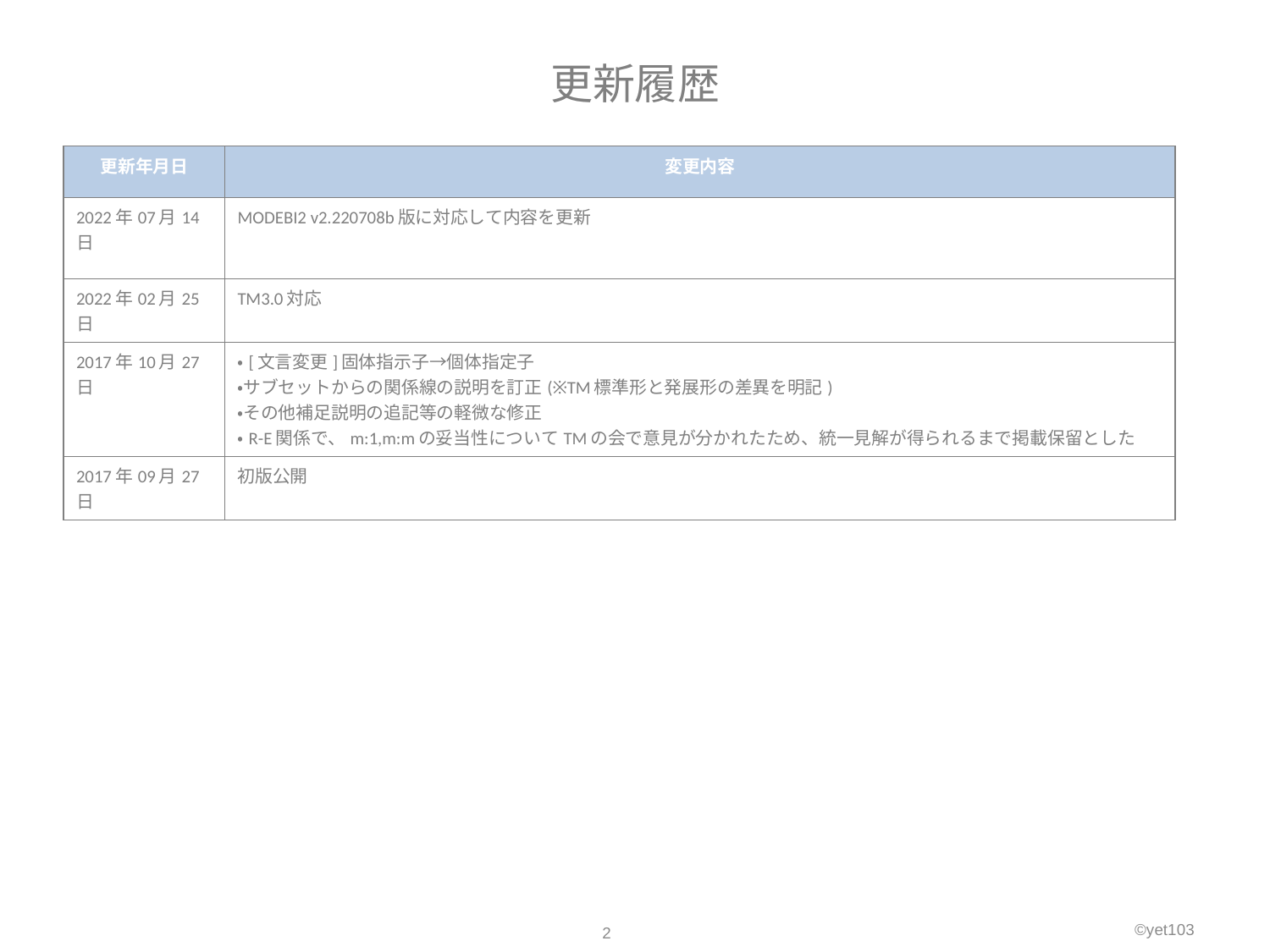

# 更新履歴
| 更新年月日 | 変更内容 |
| --- | --- |
| 2022年07月14日 | MODEBI2 v2.220708b版に対応して内容を更新 |
| 2022年02月25日 | TM3.0対応 |
| 2017年10月27日 | ・[文言変更]固体指示子→個体指定子 ・サブセットからの関係線の説明を訂正(※TM標準形と発展形の差異を明記) ・その他補足説明の追記等の軽微な修正 ・R-E関係で、m:1,m:mの妥当性についてTMの会で意見が分かれたため、統一見解が得られるまで掲載保留とした |
| 2017年09月27日 | 初版公開 |
©yet103
2